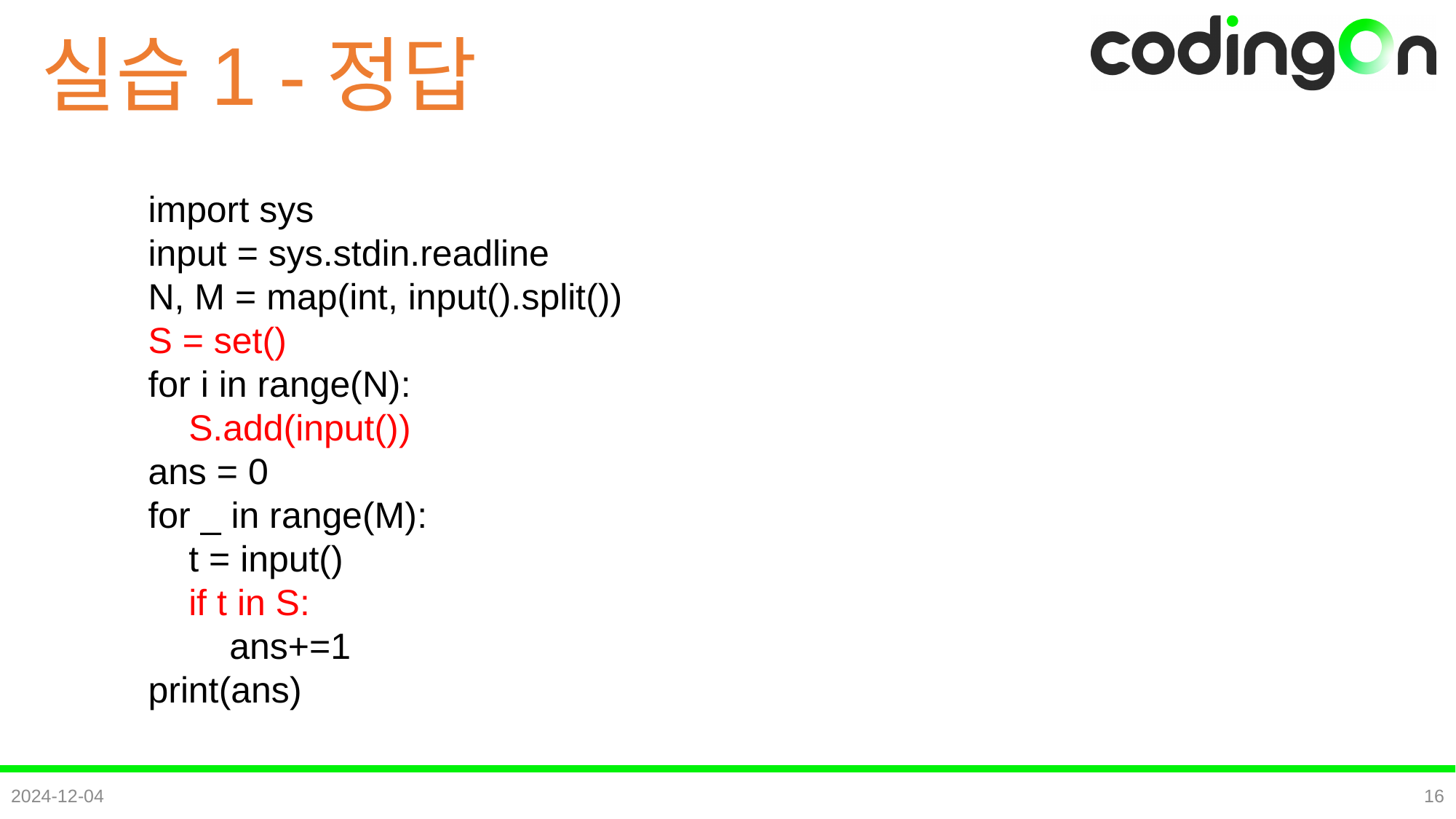

# 실습1 -정답
import sys
input = sys.stdin.readline
N, M = map(int, input().split())
S = set()
for i in range(N):
    S.add(input())
ans = 0
for _ in range(M):
    t = input()
    if t in S:
        ans+=1
print(ans)
2024-12-04
16